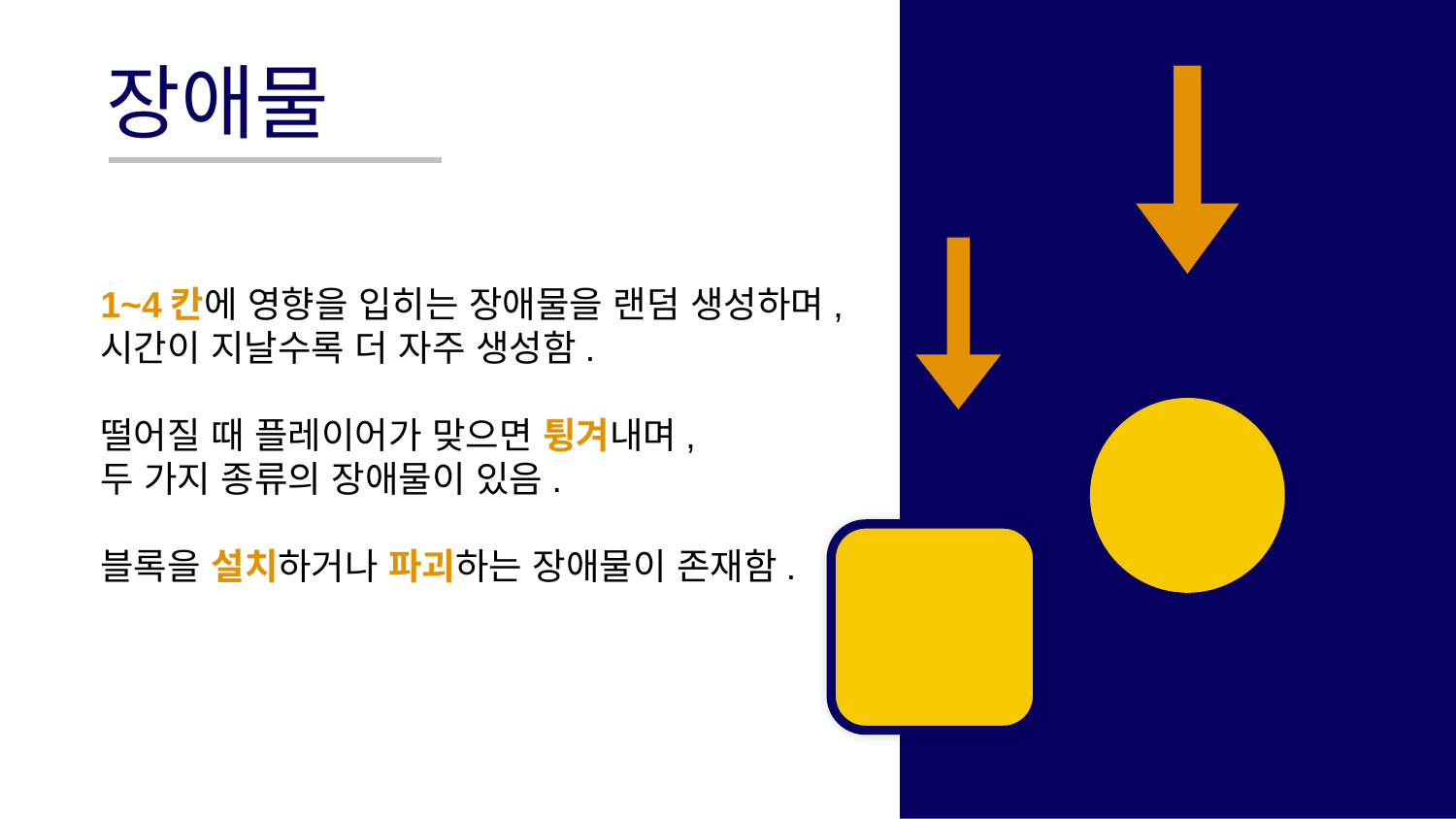

장애물

1~4칸에 영향을 입히는 장애물을 랜덤 생성하며,
시간이 지날수록 더 자주 생성함.

떨어질 때 플레이어가 맞으면 튕겨내며,
두 가지 종류의 장애물이 있음.

블록을 설치하거나 파괴하는 장애물이 존재함.